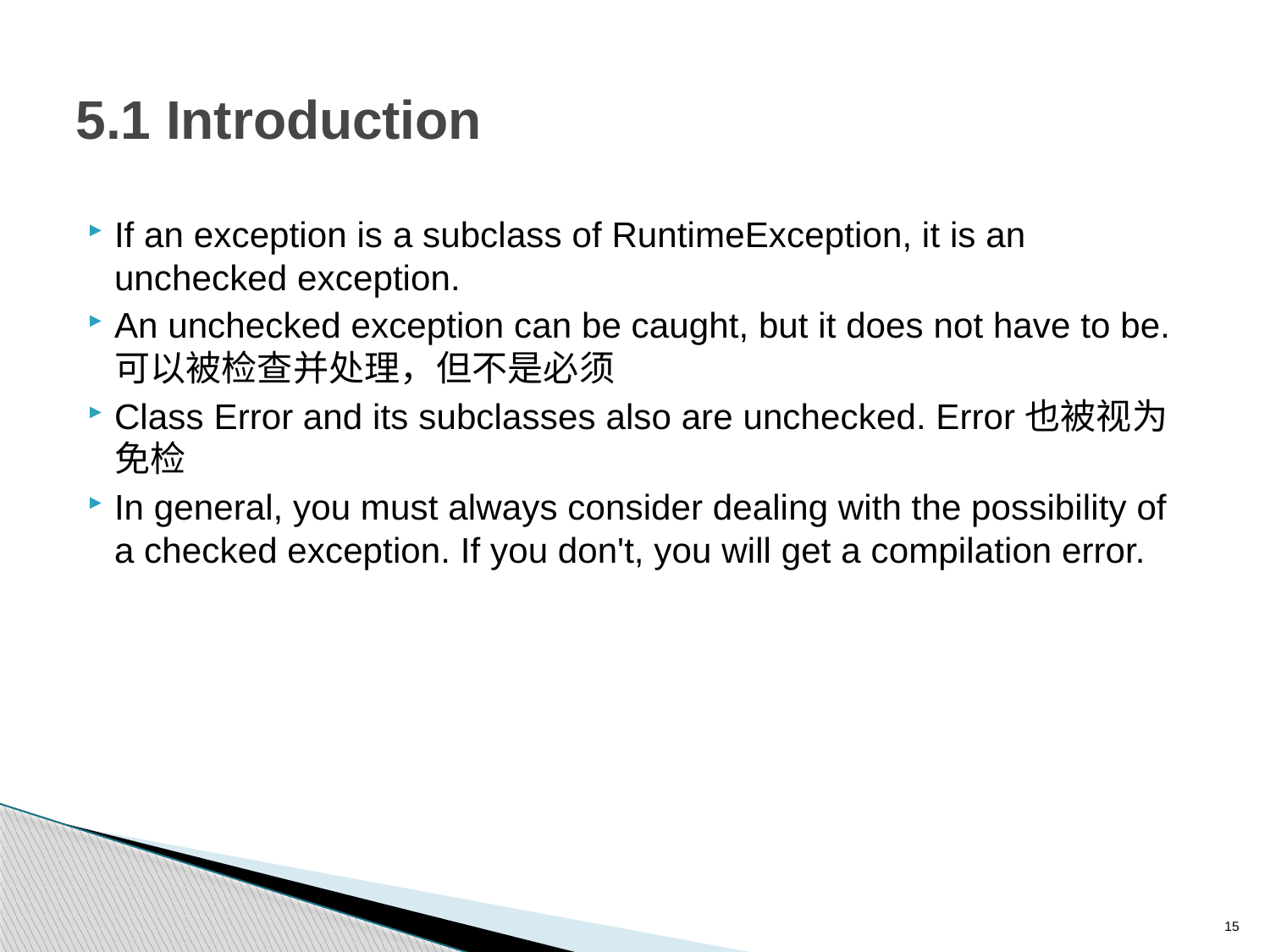

# 5.1 Introduction
If an exception is a subclass of RuntimeException, it is an unchecked exception.
An unchecked exception can be caught, but it does not have to be. 可以被检查并处理，但不是必须
Class Error and its subclasses also are unchecked. Error也被视为免检
In general, you must always consider dealing with the possibility of a checked exception. If you don't, you will get a compilation error.

15